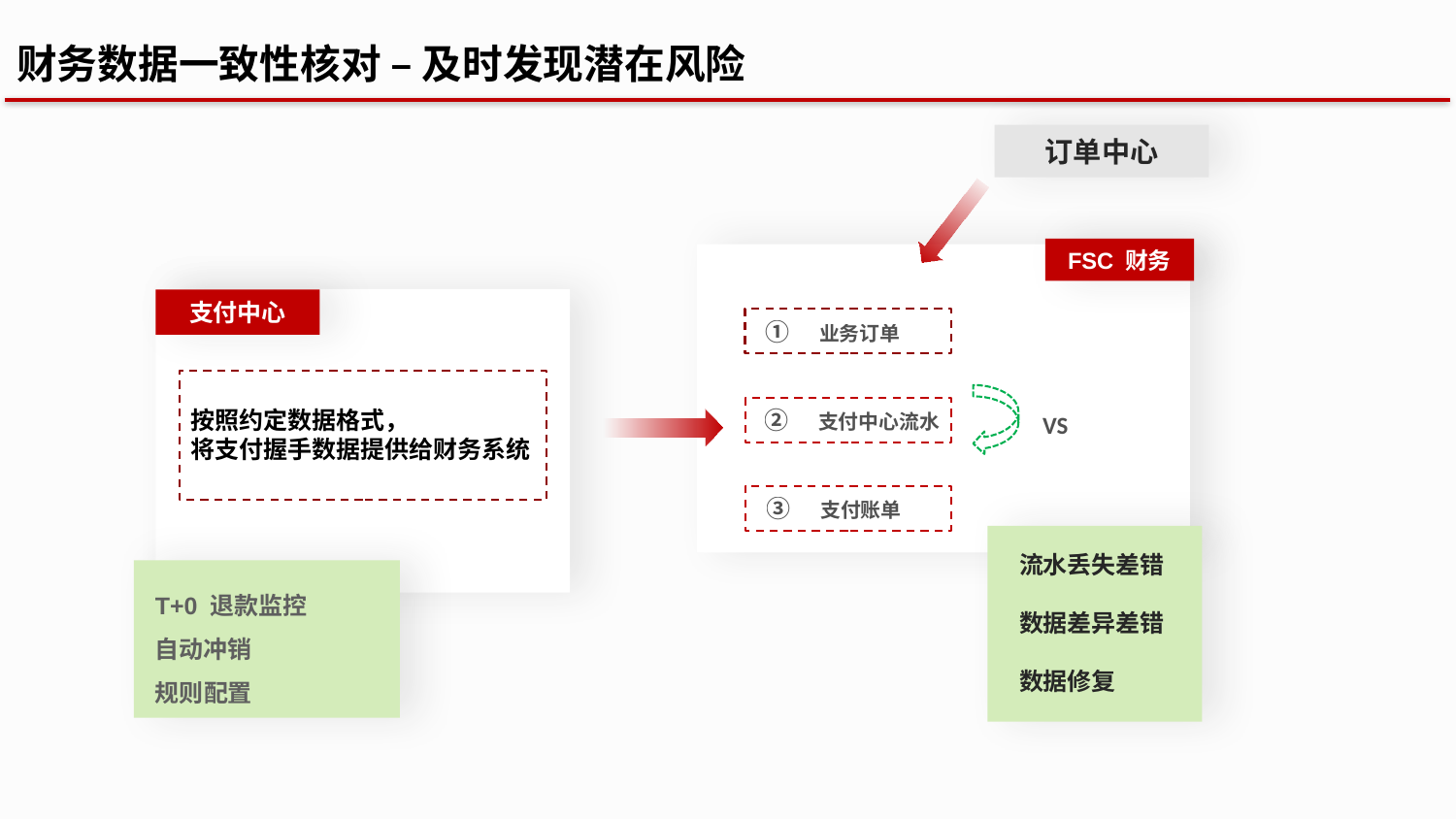

财务数据一致性核对 – 及时发现潜在风险
订单中心

FSC 财务

支付中心
①　业务订单

②　支付中心流水
VS

按照约定数据格式，
将支付握手数据提供给财务系统

③　支付账单

流水丢失差错

数据差异差错

数据修复

T+0 退款监控
自动冲销
规则配置